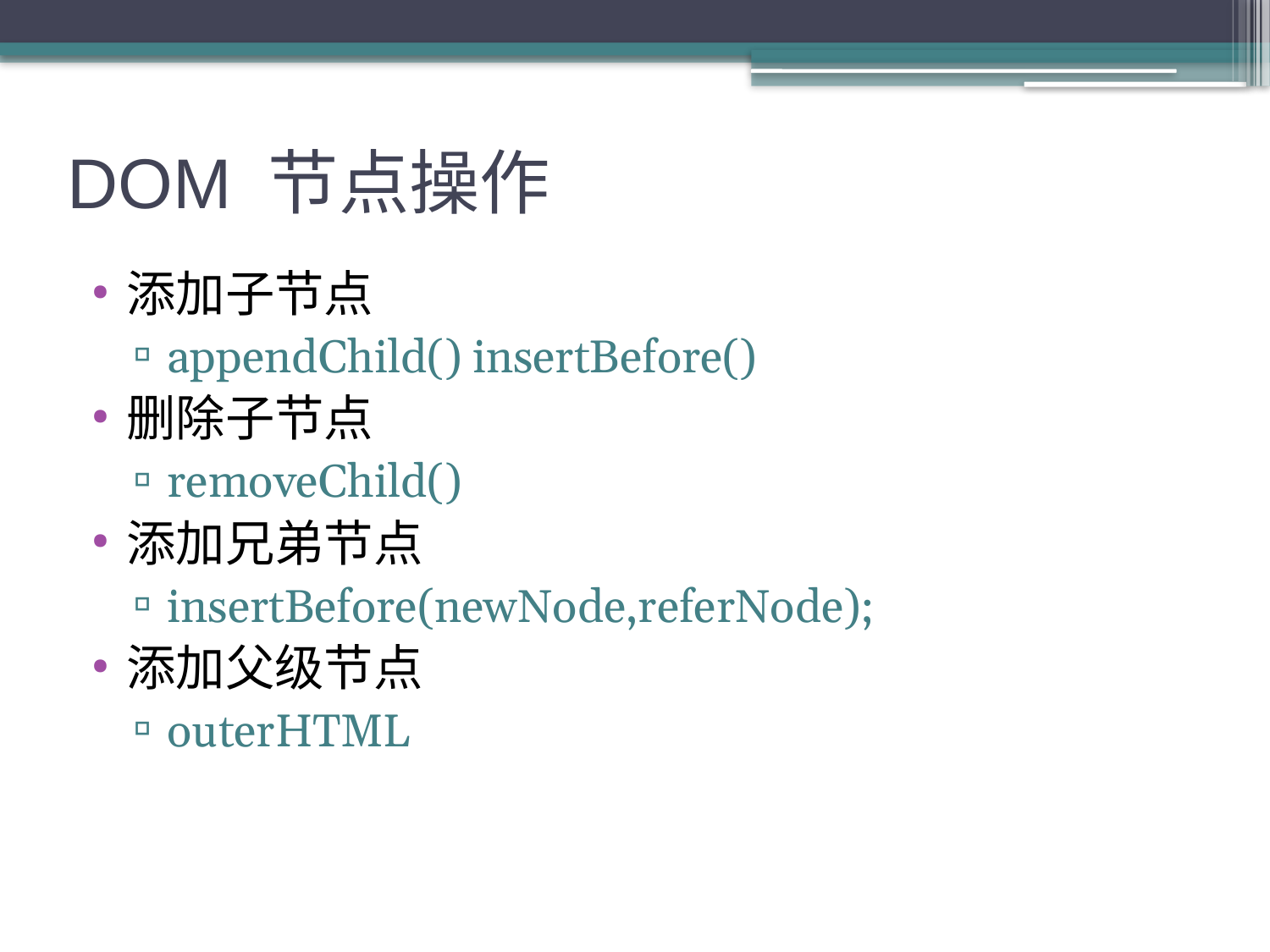

# DOM 节点操作
添加子节点
appendChild() insertBefore()
删除子节点
removeChild()
添加兄弟节点
insertBefore(newNode,referNode);
添加父级节点
outerHTML